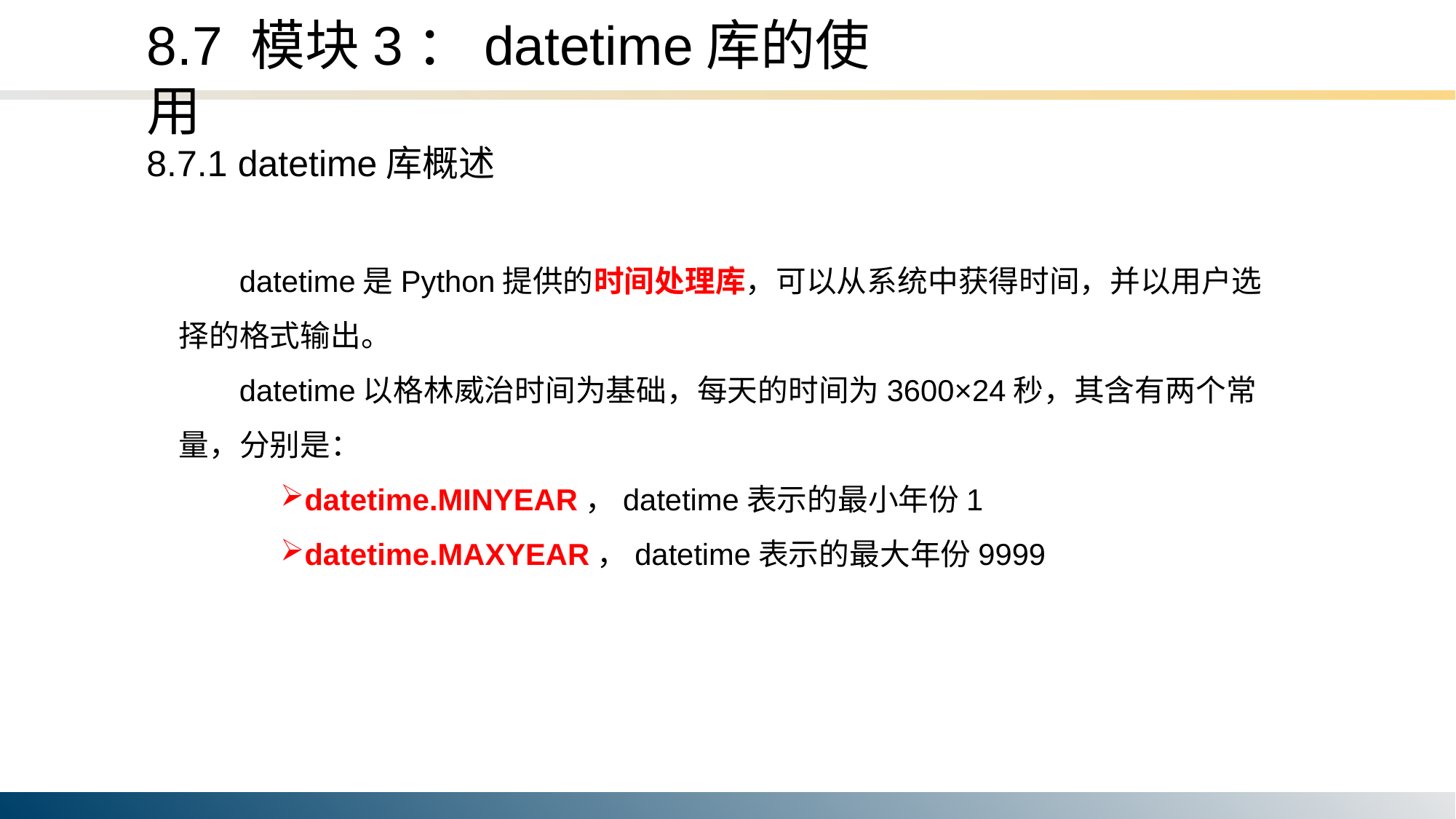

8.7 模块3：datetime库的使用
8.7.1 datetime库概述
datetime是Python提供的时间处理库，可以从系统中获得时间，并以用户选择的格式输出。
datetime以格林威治时间为基础，每天的时间为3600×24秒，其含有两个常量，分别是：
datetime.MINYEAR，datetime表示的最小年份1
datetime.MAXYEAR，datetime表示的最大年份9999